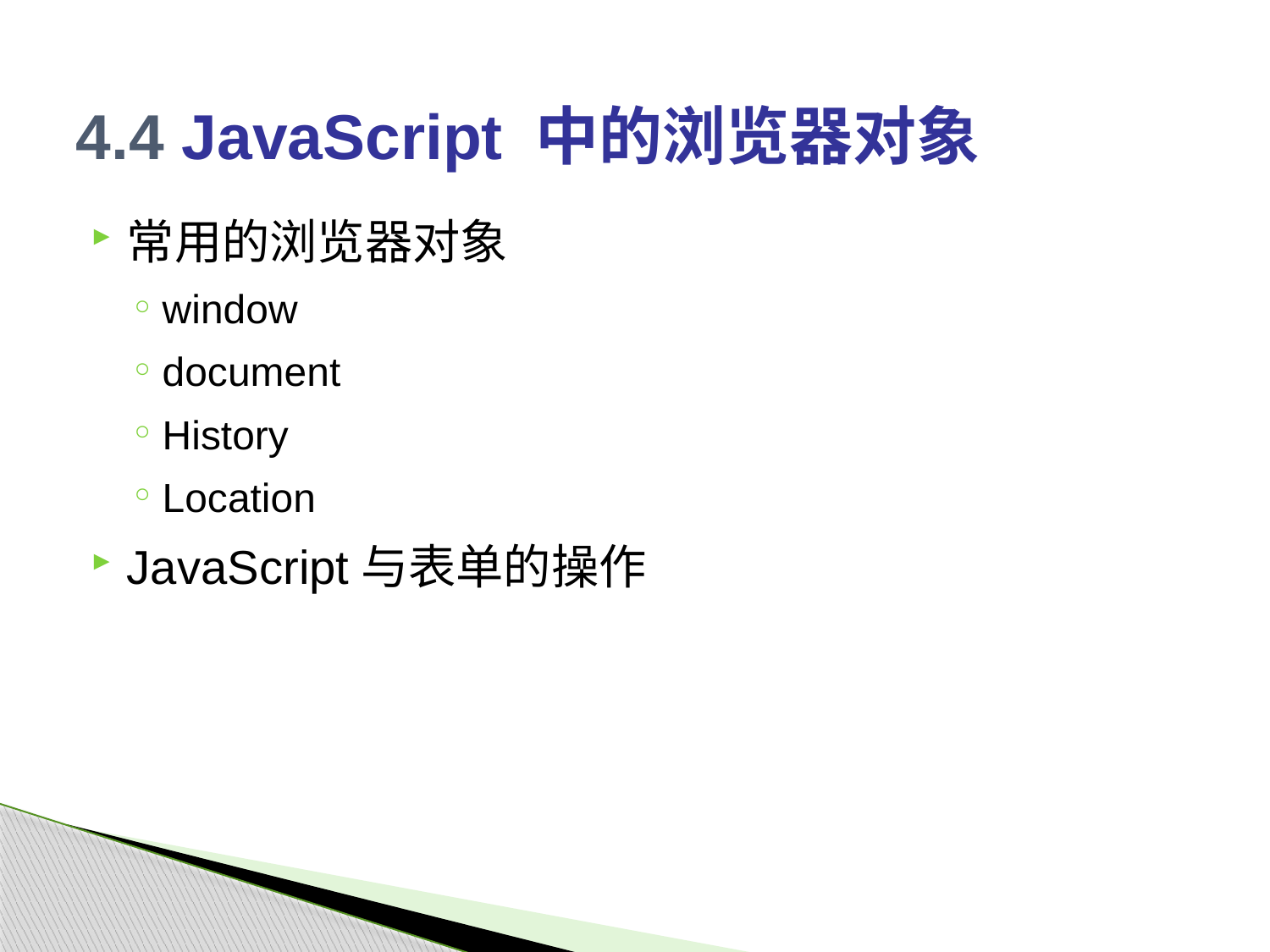

# 4.4 JavaScript 中的浏览器对象
常用的浏览器对象
window
document
History
Location
JavaScript与表单的操作